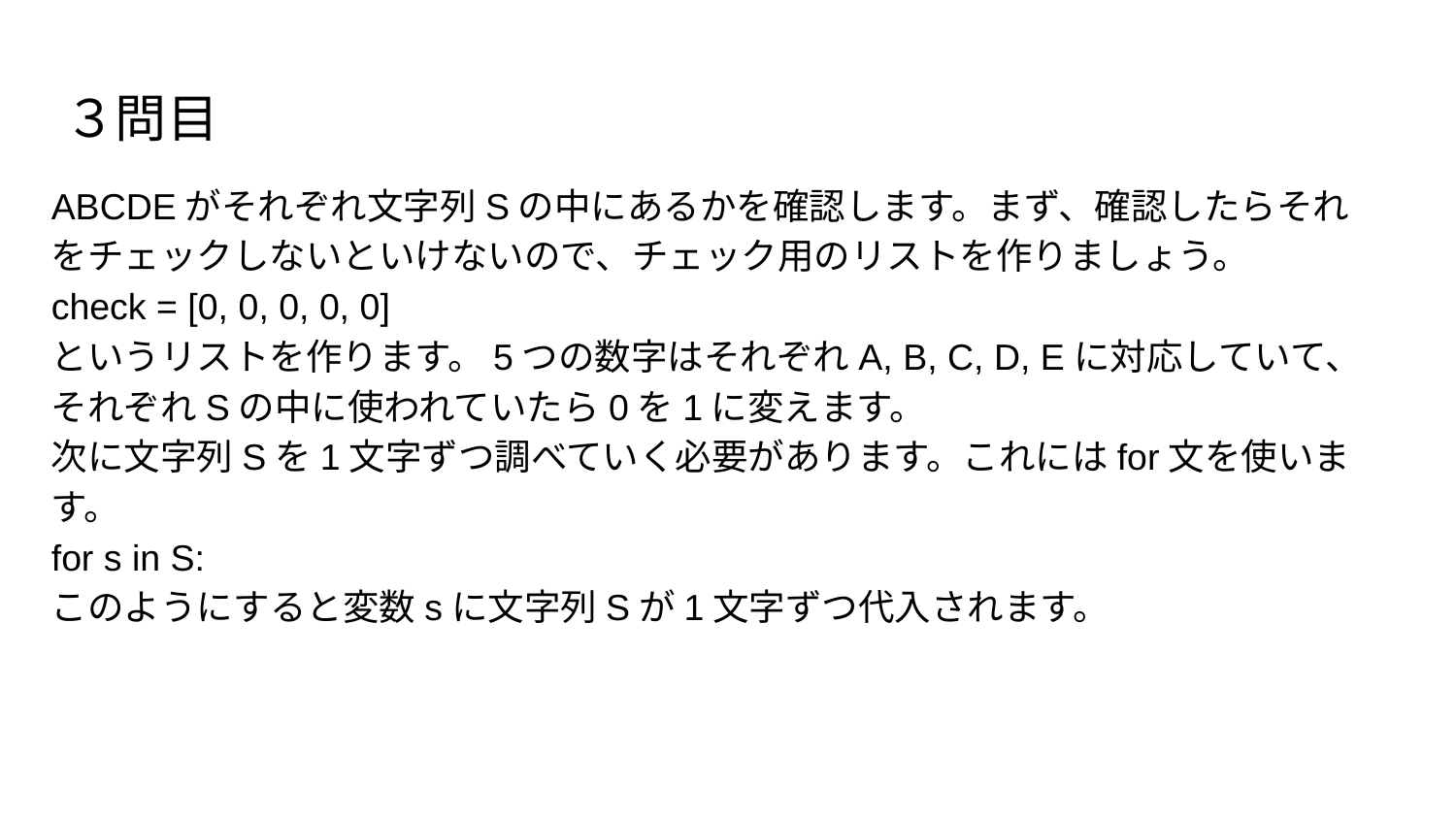

# ３問目
ABCDEがそれぞれ文字列Sの中にあるかを確認します。まず、確認したらそれをチェックしないといけないので、チェック用のリストを作りましょう。
check = [0, 0, 0, 0, 0]
というリストを作ります。5つの数字はそれぞれA, B, C, D, Eに対応していて、それぞれSの中に使われていたら0を1に変えます。
次に文字列Sを1文字ずつ調べていく必要があります。これにはfor文を使います。
for s in S:
このようにすると変数sに文字列Sが1文字ずつ代入されます。